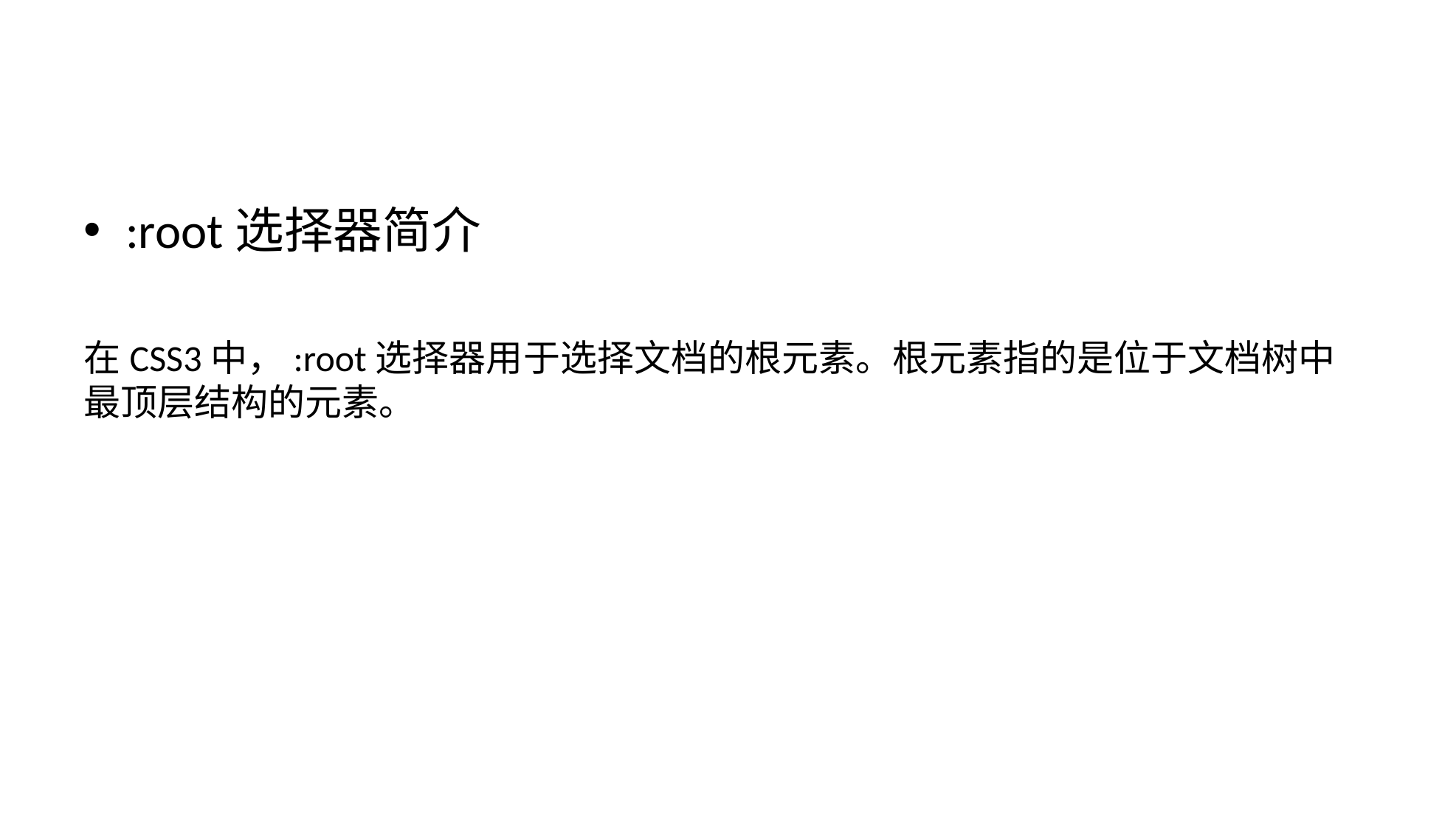

#
:root选择器简介

在CSS3中，:root选择器用于选择文档的根元素。根元素指的是位于文档树中最顶层结构的元素。